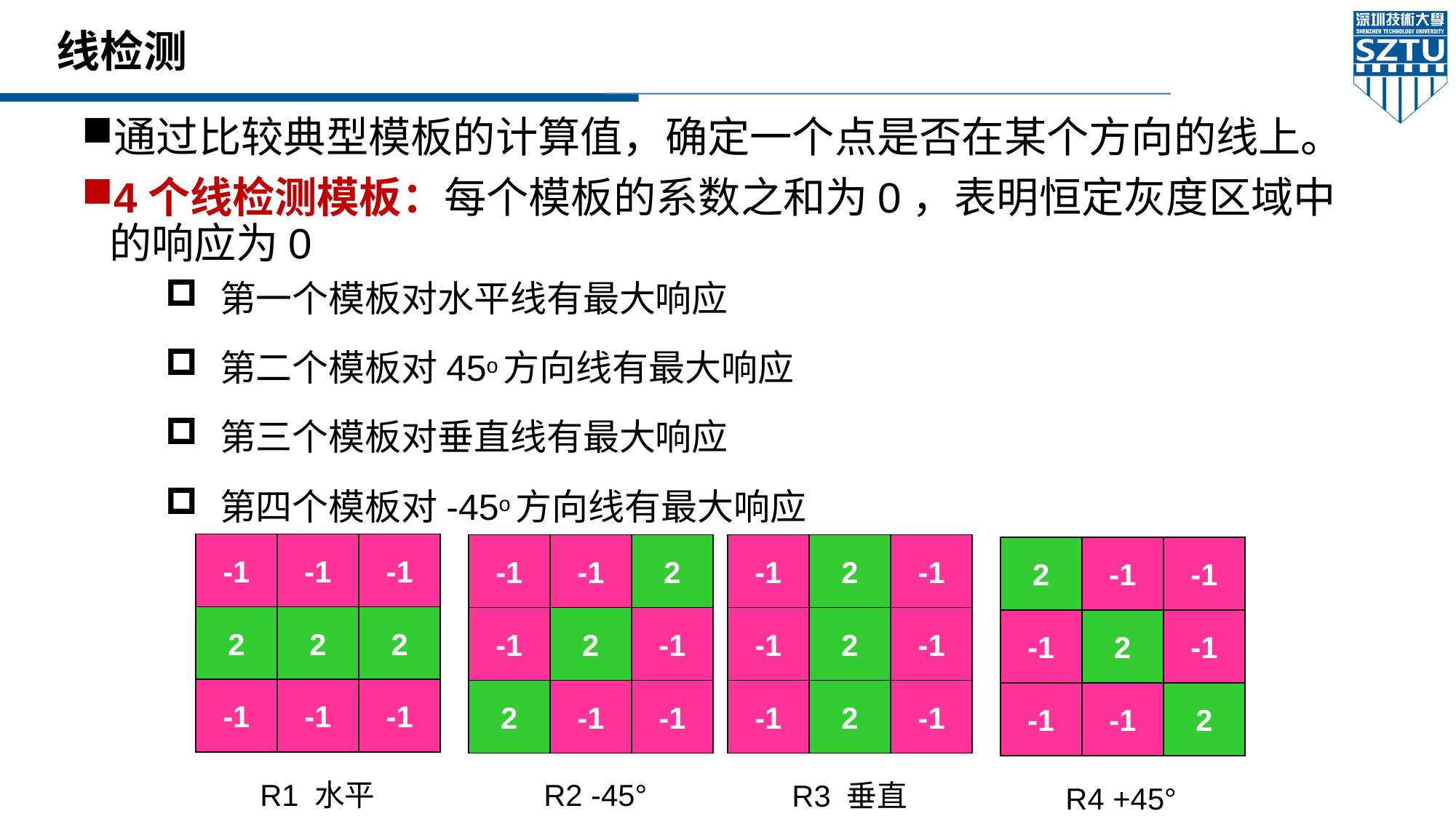

# 线检测
通过比较典型模板的计算值，确定一个点是否在某个方向的线上。
4个线检测模板：每个模板的系数之和为0，表明恒定灰度区域中的响应为0
第一个模板对水平线有最大响应
第二个模板对45o方向线有最大响应
第三个模板对垂直线有最大响应
第四个模板对-45o方向线有最大响应

-1
-1
-1
2
2
2
-1
-1
-1
R1 水平
-1
-1
2
-1
2
-1
2
-1
-1
R2 -45°
-1
2
-1
-1
2
-1
-1
2
-1
R3 垂直
2
-1
-1
-1
2
-1
-1
-1
2
R4 +45°